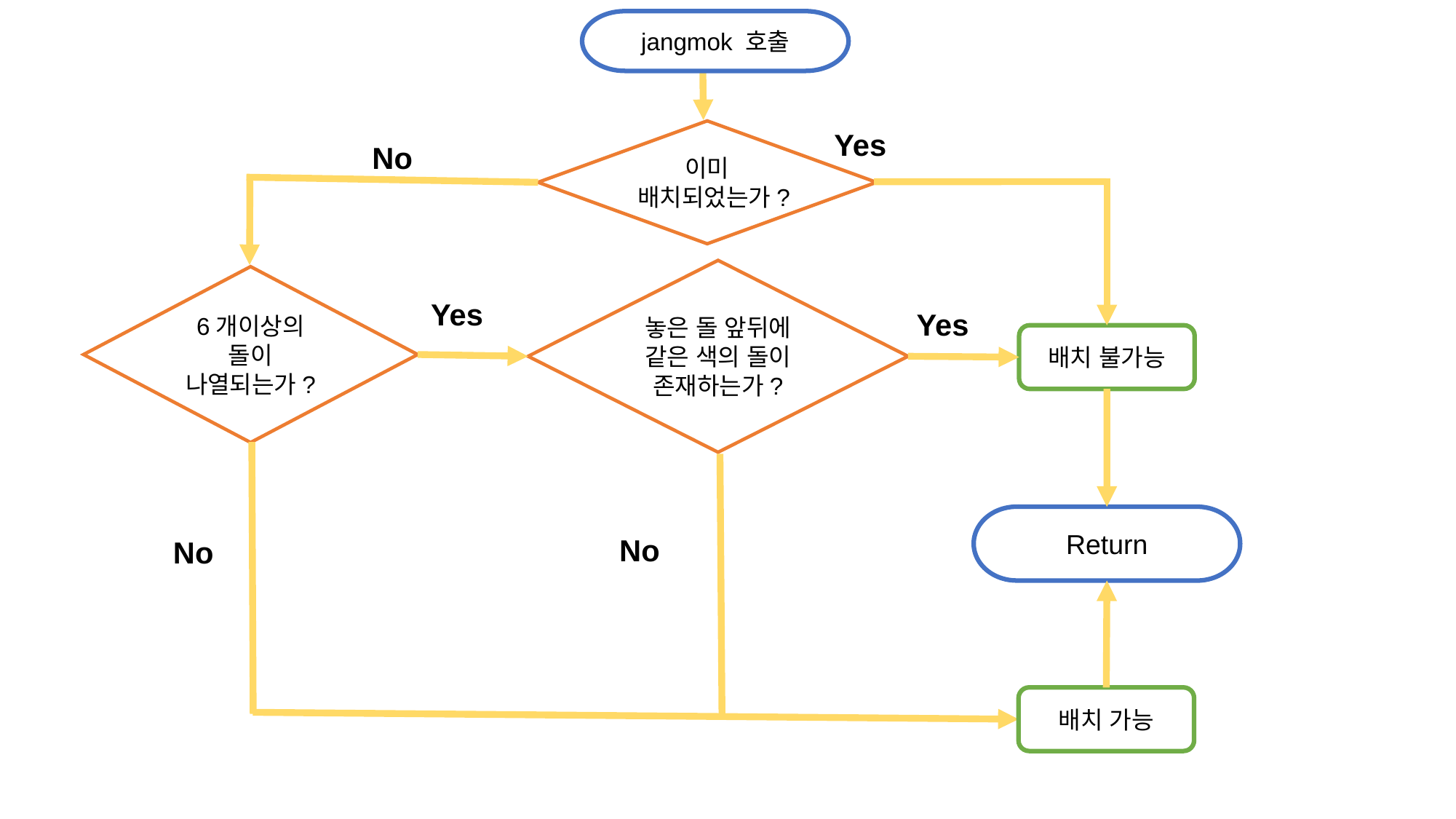

jangmok 호출
Yes
이미
배치되었는가?
No
놓은 돌 앞뒤에 같은 색의 돌이 존재하는가?
6개이상의
돌이
나열되는가?
Yes
Yes
배치 불가능
Return
No
No
배치 가능